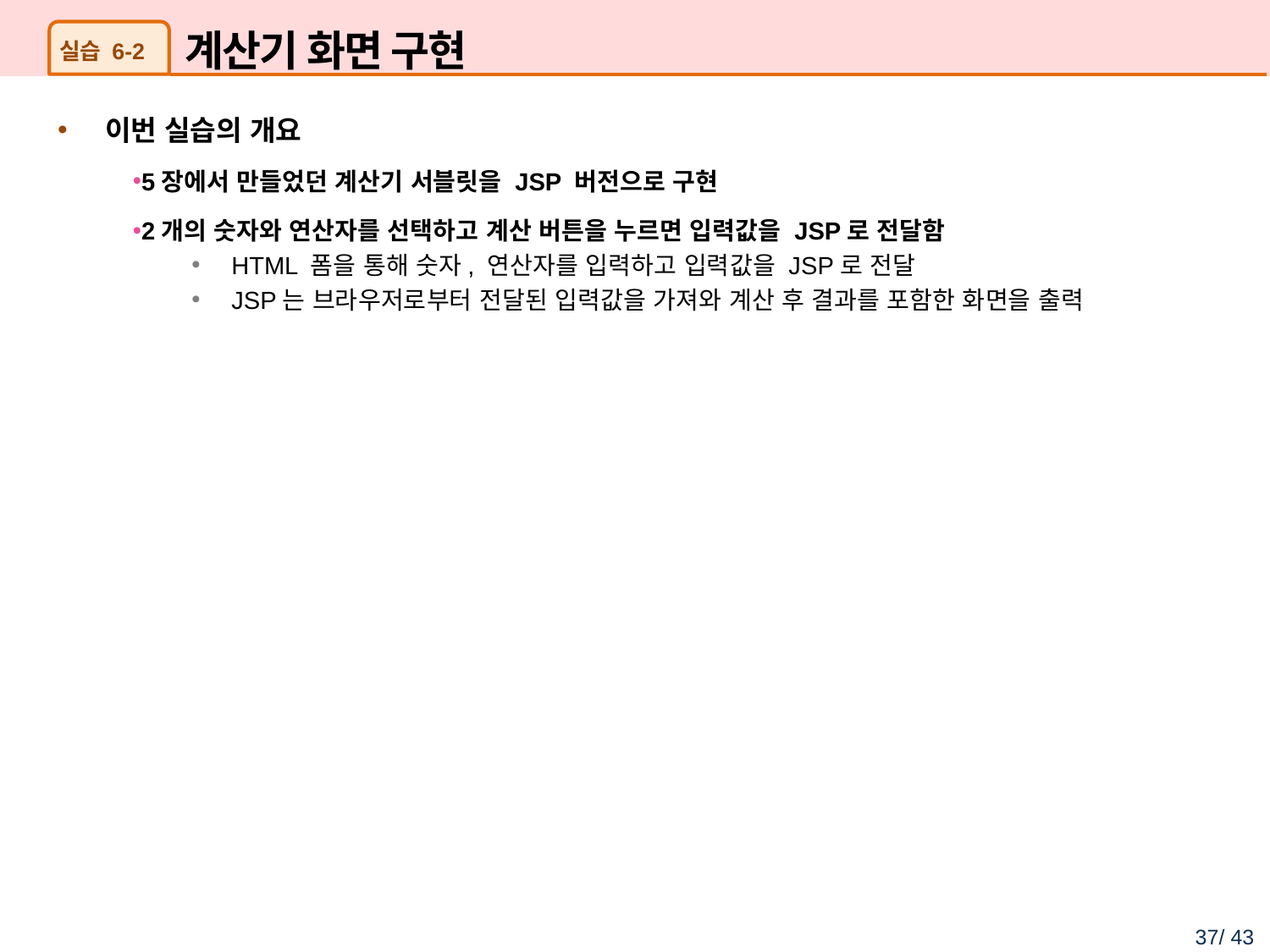

# 계산기 화면 구현
실습 6-2
이번 실습의 개요
5장에서 만들었던 계산기 서블릿을 JSP 버전으로 구현
2개의 숫자와 연산자를 선택하고 계산 버튼을 누르면 입력값을 JSP로 전달함
HTML 폼을 통해 숫자, 연산자를 입력하고 입력값을 JSP로 전달
JSP는 브라우저로부터 전달된 입력값을 가져와 계산 후 결과를 포함한 화면을 출력